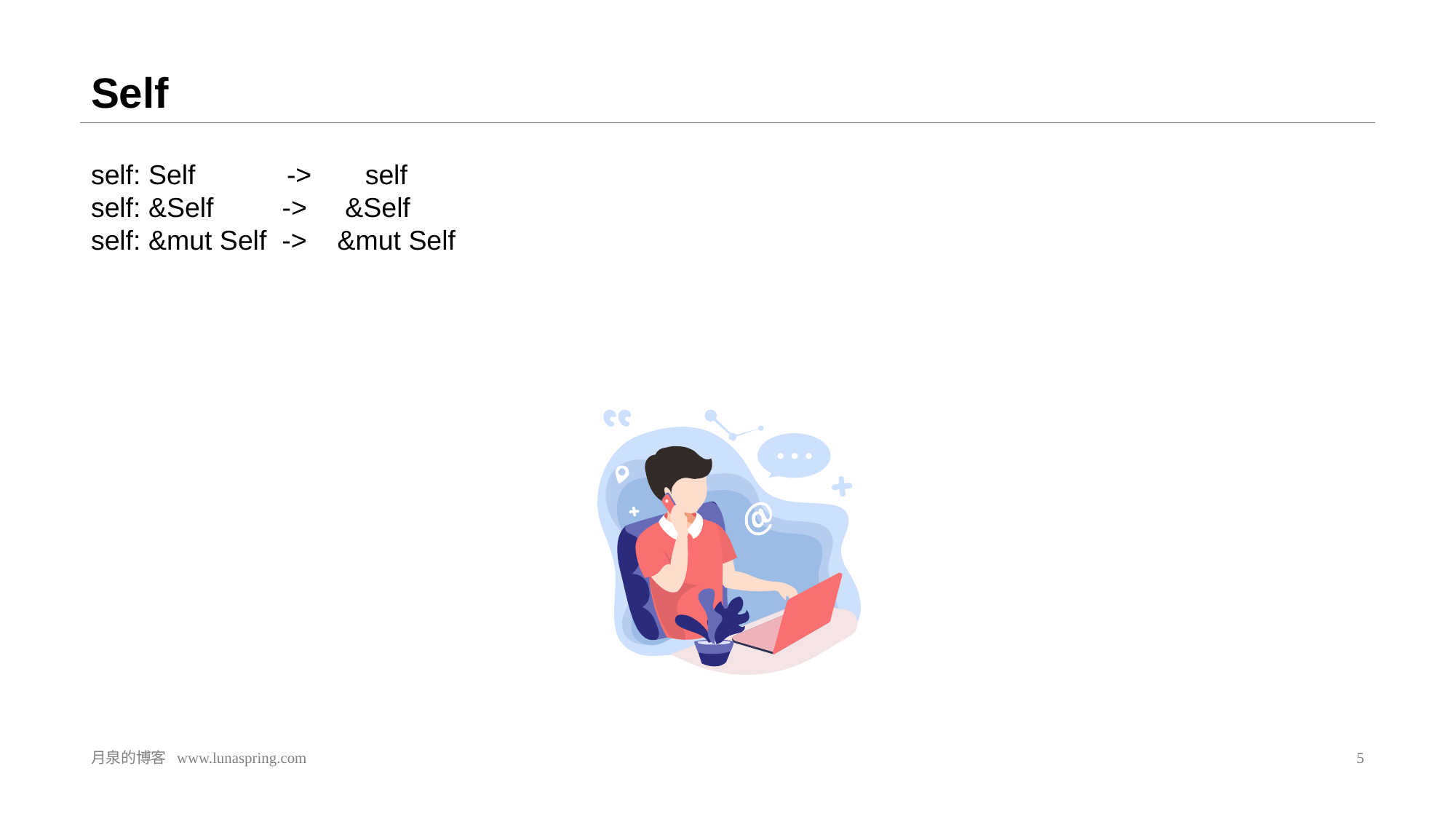

# Self
self: Self            ->       self
self: &Self         ->     &Self
self: &mut Self  ->    &mut Self

月泉的博客  www.lunaspring.com
5